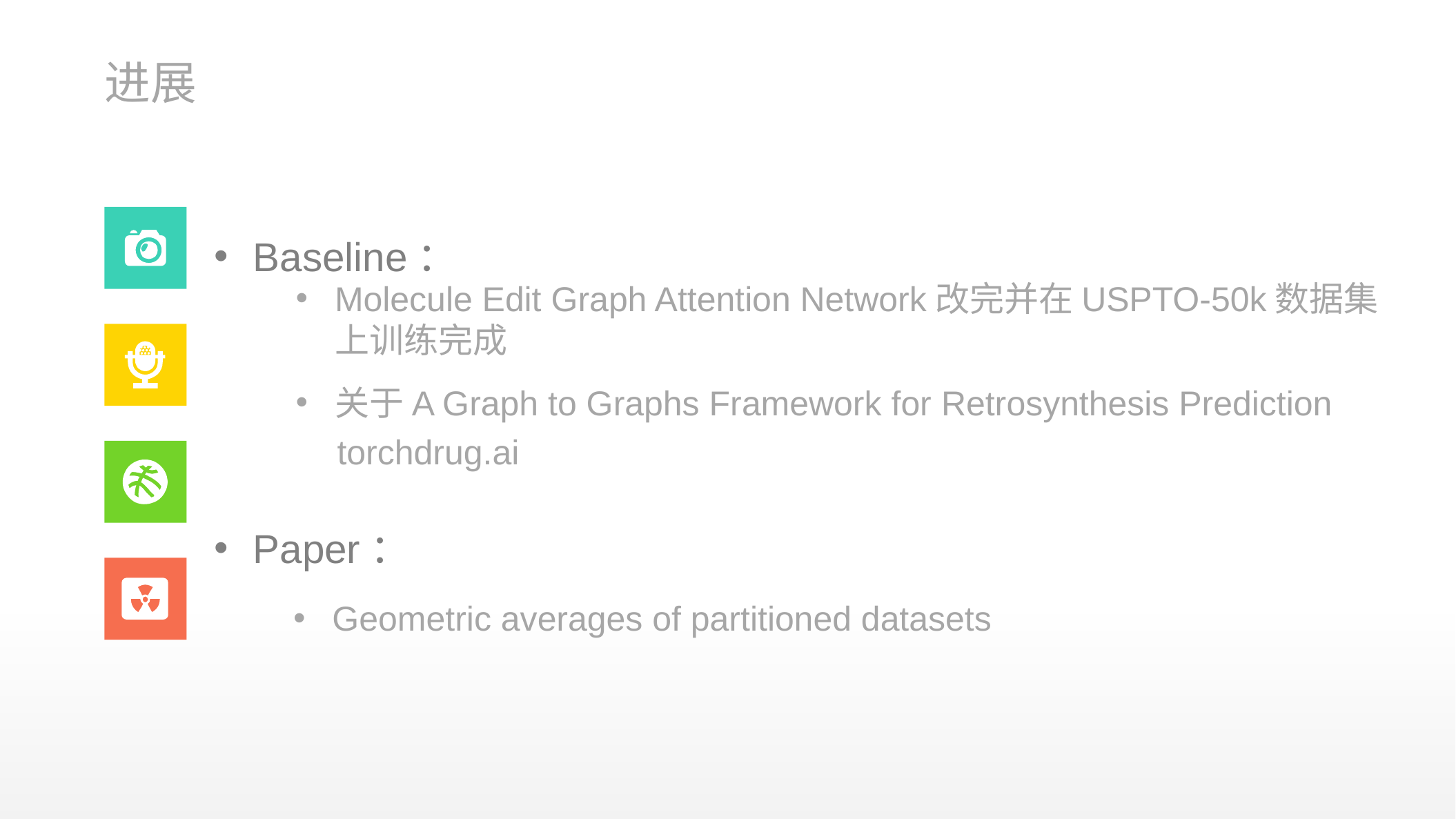

进展

Baseline：
Molecule Edit Graph Attention Network改完并在USPTO-50k数据集上训练完成

关于A Graph to Graphs Framework for Retrosynthesis Prediction
torchdrug.ai

Paper：

Geometric averages of partitioned datasets